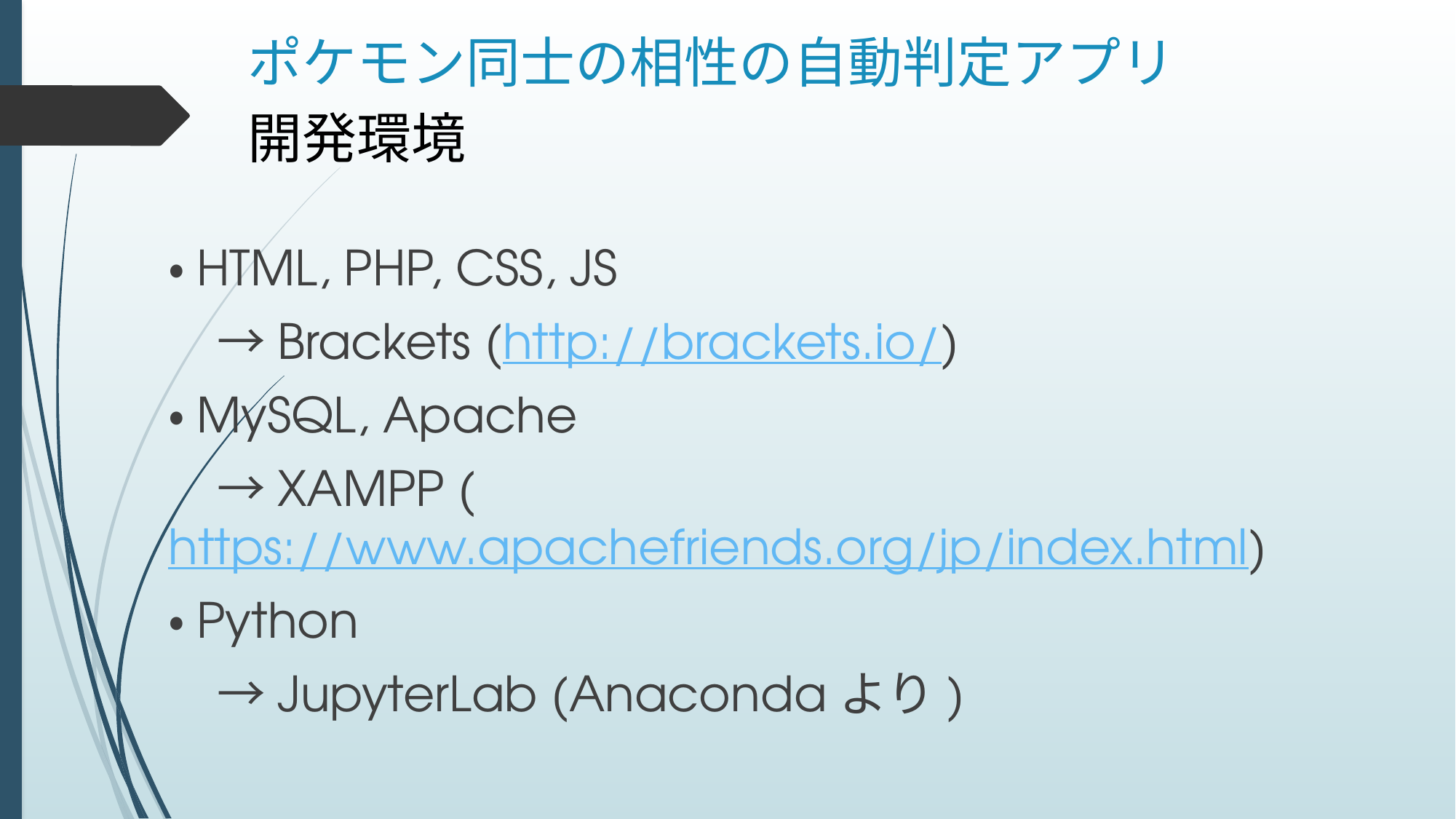

# ポケモン同士の相性の自動判定アプリ
開発環境
・HTML, PHP, CSS, JS
　→Brackets (http://brackets.io/)
・MySQL, Apache
　→XAMPP (https://www.apachefriends.org/jp/index.html)
・Python
　→JupyterLab (Anacondaより)